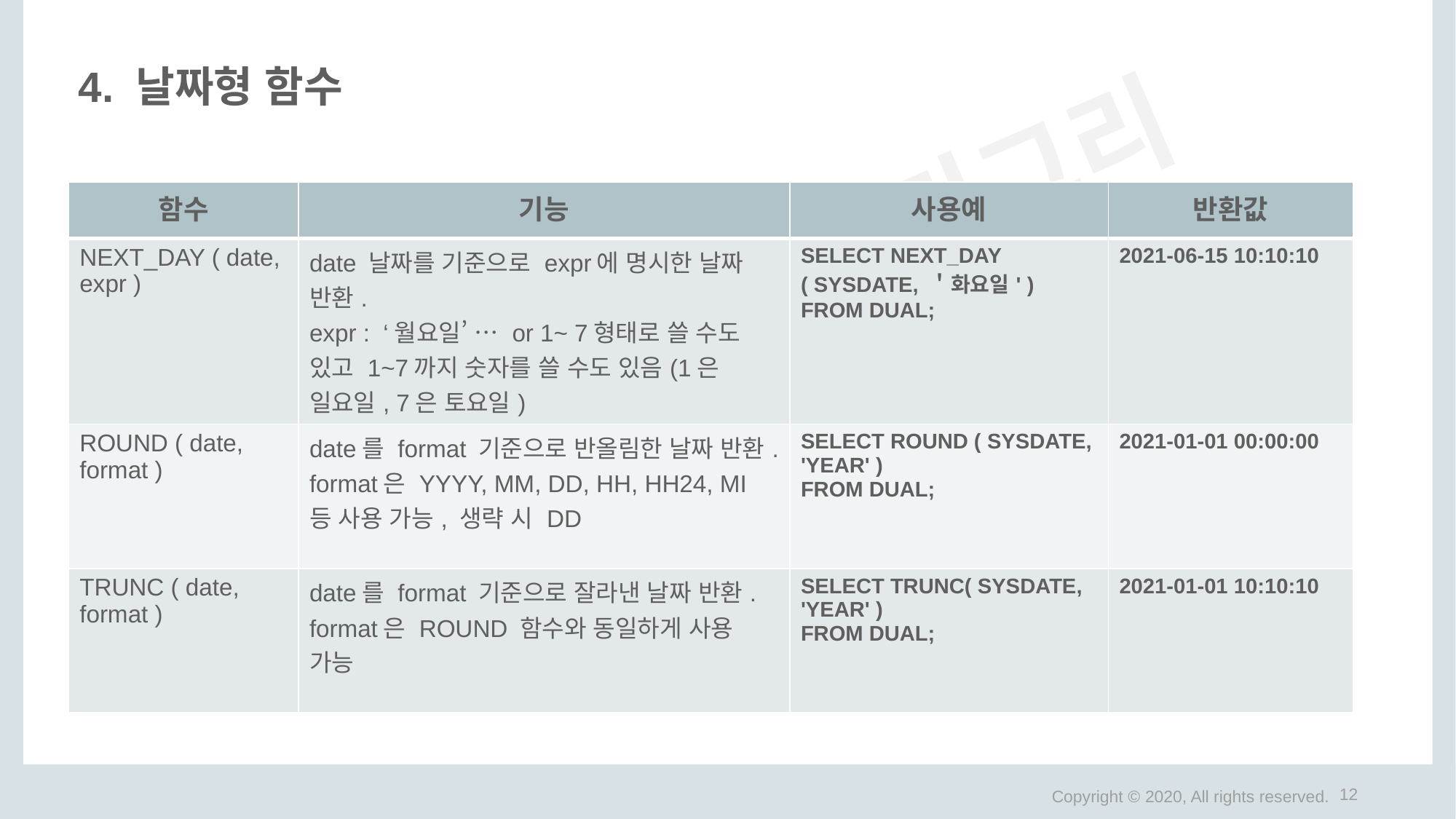

# 4. 날짜형 함수
| 함수 | 기능 | 사용예 | 반환값 |
| --- | --- | --- | --- |
| NEXT\_DAY ( date, expr ) | date 날짜를 기준으로 expr에 명시한 날짜 반환. expr : ‘월요일’ … or 1~ 7형태로 쓸 수도 있고 1~7까지 숫자를 쓸 수도 있음(1은 일요일, 7은 토요일) | SELECT NEXT\_DAY ( SYSDATE, ＇화요일' ) FROM DUAL; | 2021-06-15 10:10:10 |
| ROUND ( date, format ) | date를 format 기준으로 반올림한 날짜 반환. format은 YYYY, MM, DD, HH, HH24, MI 등 사용 가능, 생략 시 DD | SELECT ROUND ( SYSDATE, 'YEAR' ) FROM DUAL; | 2021-01-01 00:00:00 |
| TRUNC ( date, format ) | date를 format 기준으로 잘라낸 날짜 반환. format은 ROUND 함수와 동일하게 사용 가능 | SELECT TRUNC( SYSDATE, 'YEAR' ) FROM DUAL; | 2021-01-01 10:10:10 |